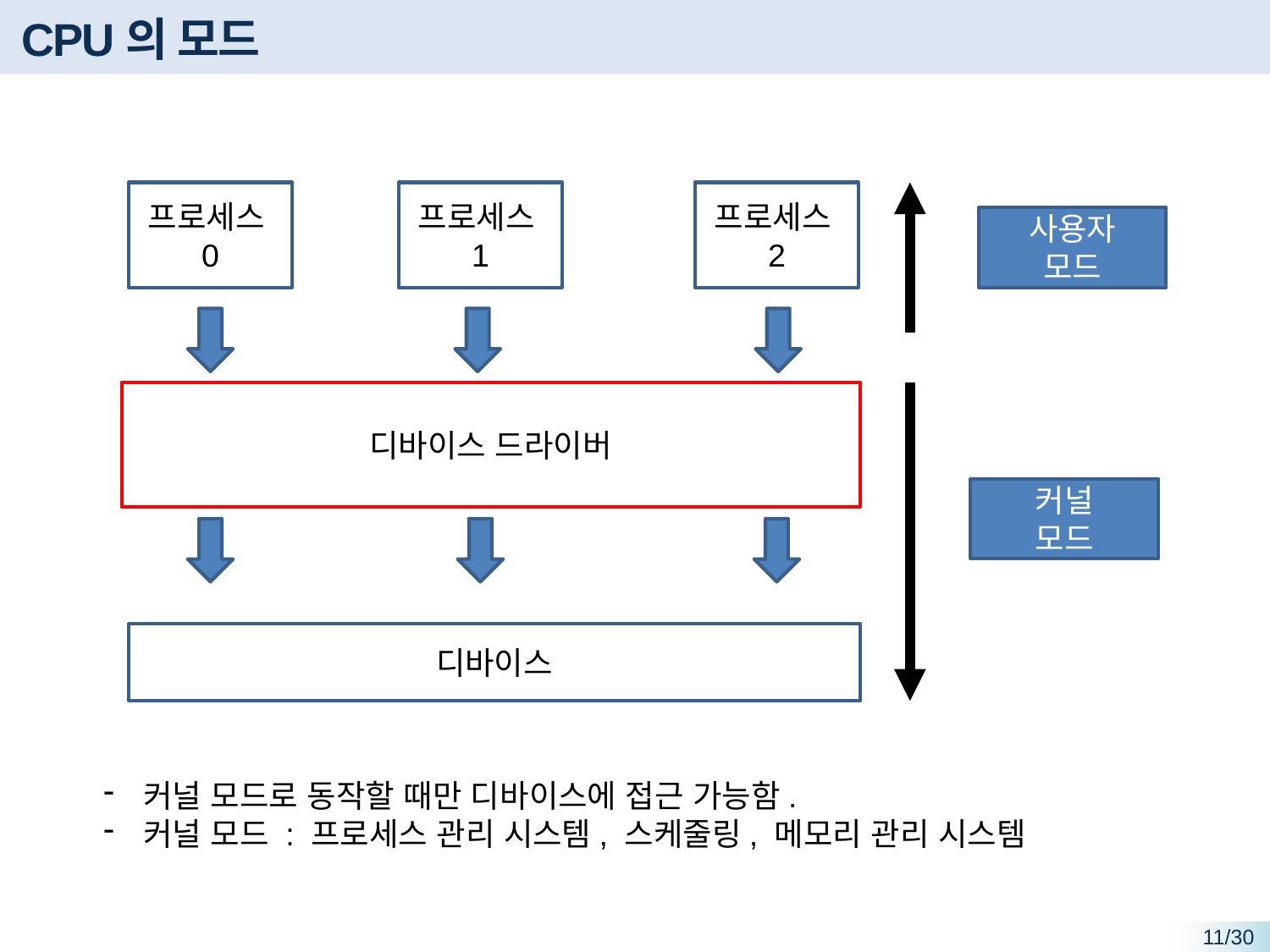

# CPU의 모드
프로세스0
프로세스1
프로세스2

디바이스
조작 처리
디바이스
조작 처리

디바이스
디바이스
조작 처리

사용자
모드
디바이스 드라이버
커널
모드
커널 모드로 동작할 때만 디바이스에 접근 가능함.
커널 모드 : 프로세스 관리 시스템, 스케줄링, 메모리 관리 시스템